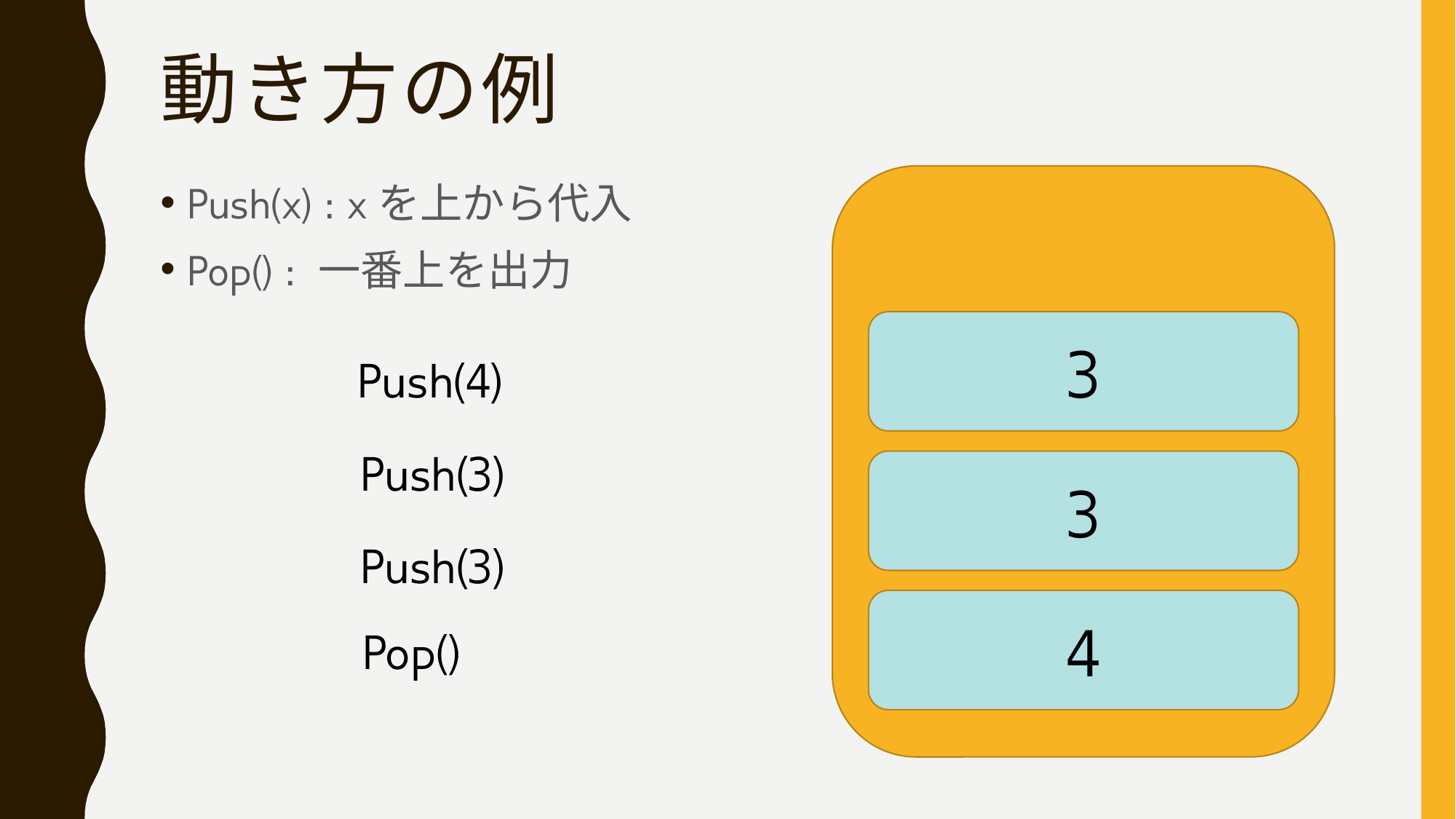

# 動き方の例
Push(x) : xを上から代入
Pop() : 一番上を出力

3
Push(4)
Push(3)
3
Push(3)
4
Pop()